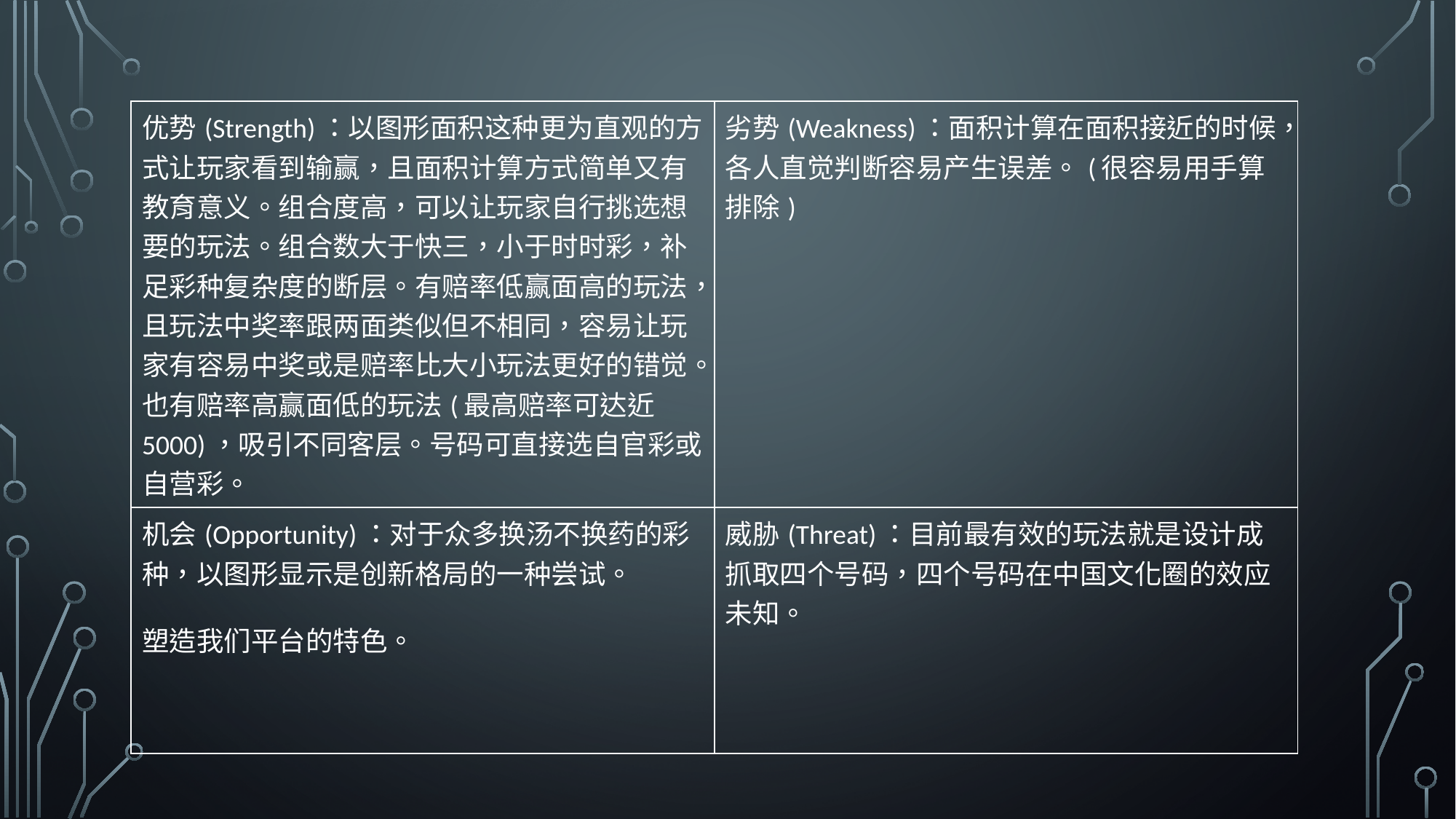

| 优势(Strength)：以图形面积这种更为直观的方式让玩家看到输赢，且面积计算方式简单又有教育意义。组合度高，可以让玩家自行挑选想要的玩法。组合数大于快三，小于时时彩，补足彩种复杂度的断层。有赔率低赢面高的玩法，且玩法中奖率跟两面类似但不相同，容易让玩家有容易中奖或是赔率比大小玩法更好的错觉。也有赔率高赢面低的玩法(最高赔率可达近5000)，吸引不同客层。号码可直接选自官彩或自营彩。 | 劣势(Weakness)：面积计算在面积接近的时候，各人直觉判断容易产生误差。(很容易用手算排除) |
| --- | --- |
| 机会(Opportunity)：对于众多换汤不换药的彩种，以图形显示是创新格局的一种尝试。 塑造我们平台的特色。 | 威胁(Threat)：目前最有效的玩法就是设计成抓取四个号码，四个号码在中国文化圈的效应未知。 |